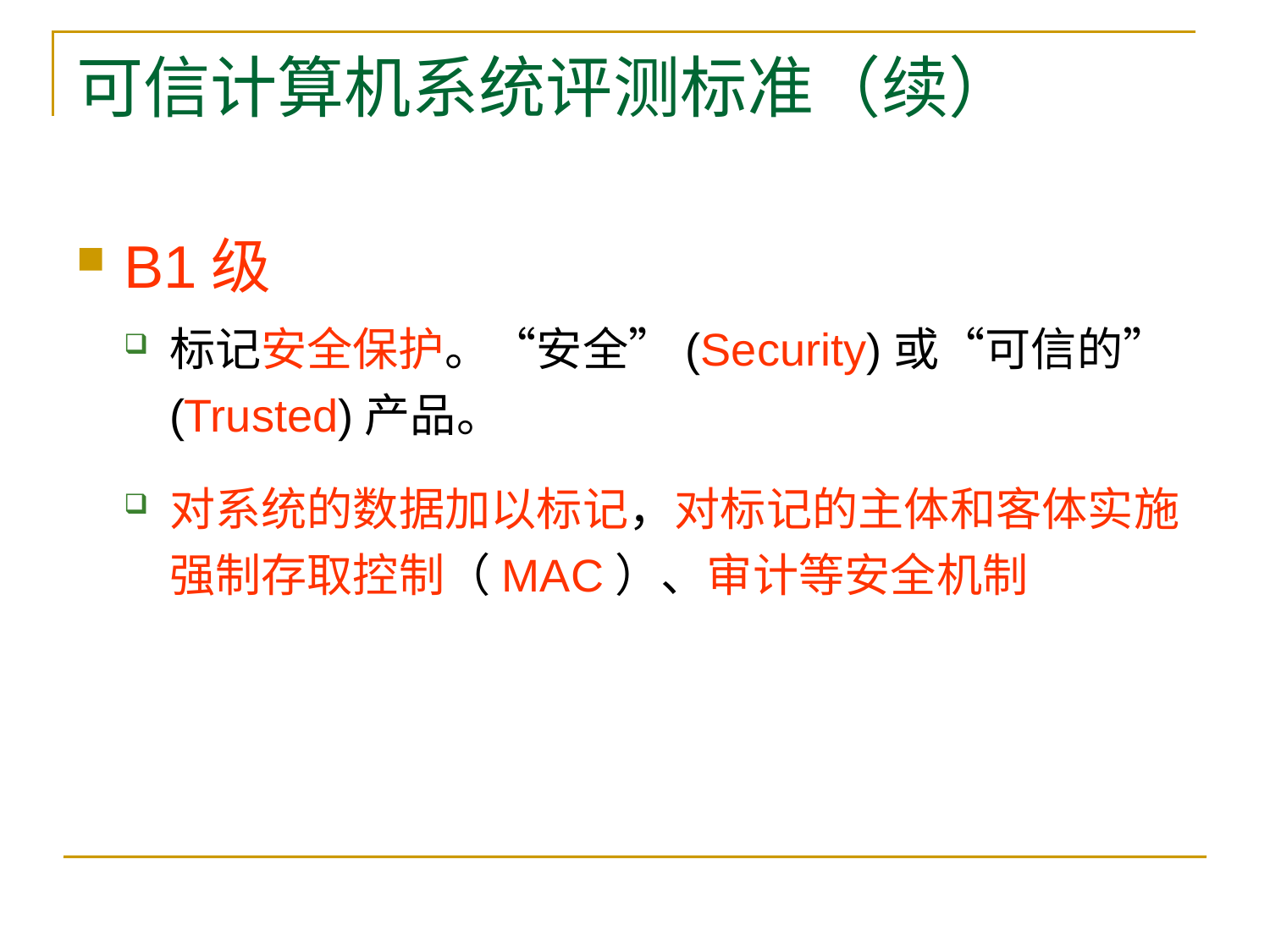

# 可信计算机系统评测标准（续）
B1级
标记安全保护。“安全”(Security)或“可信的”(Trusted)产品。
对系统的数据加以标记，对标记的主体和客体实施强制存取控制（MAC）、审计等安全机制